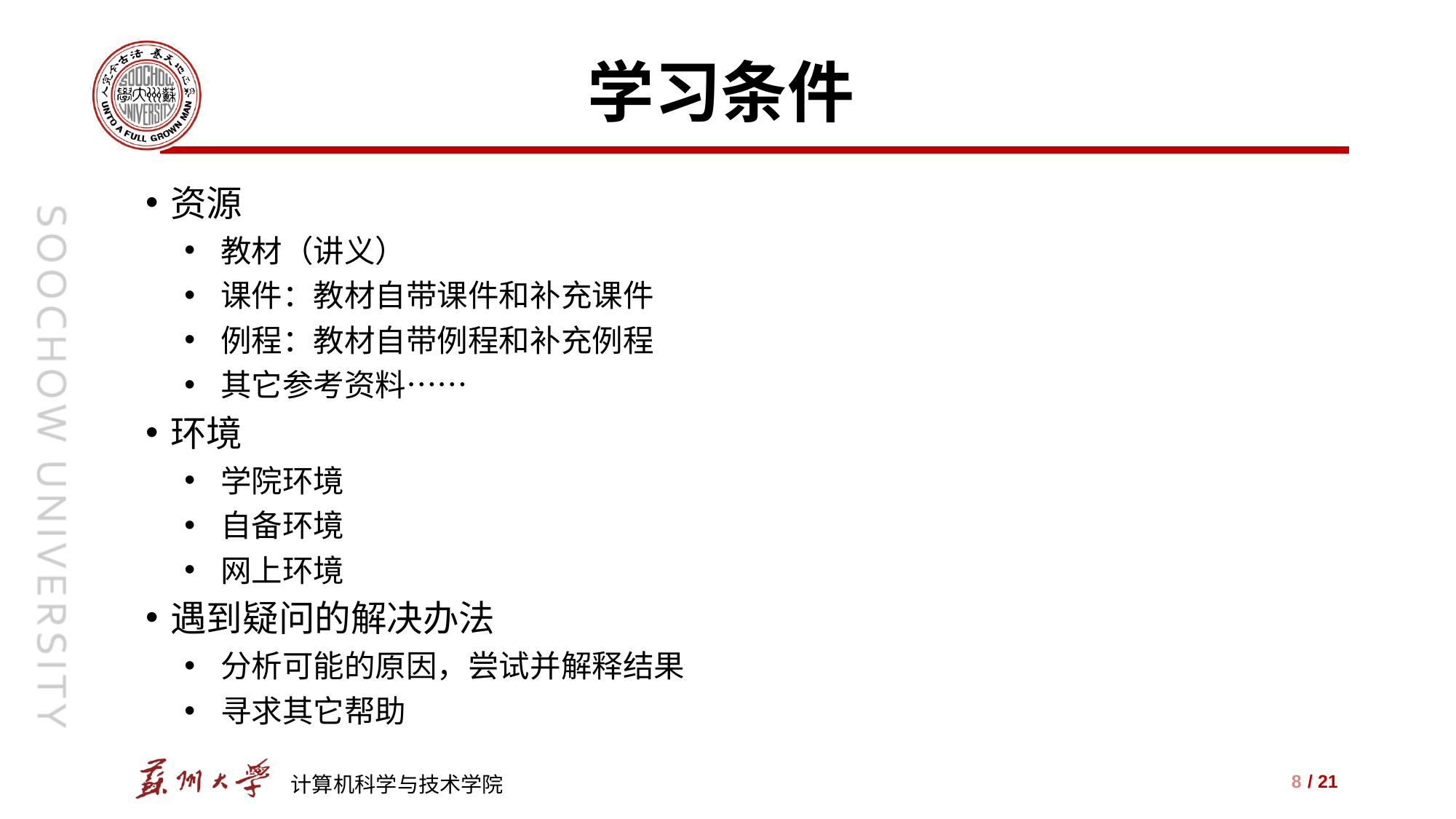

# 学习条件
资源
教材（讲义）
课件：教材自带课件和补充课件
例程：教材自带例程和补充例程
其它参考资料……
环境
学院环境
自备环境
网上环境
遇到疑问的解决办法
分析可能的原因，尝试并解释结果
寻求其它帮助
8